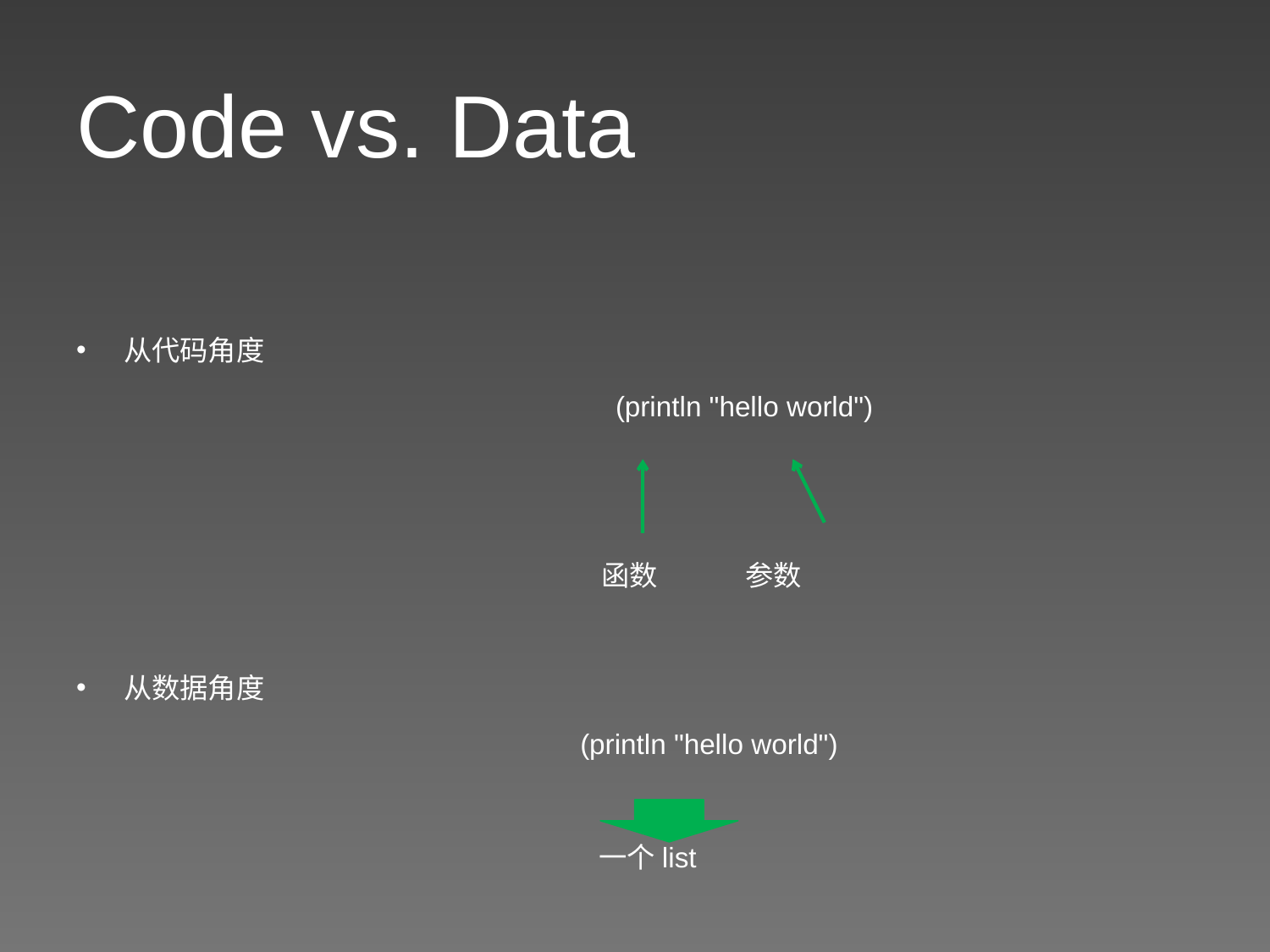

# Code vs. Data

从代码角度
                            (println "hello world")

                    函数              参数

从数据角度
                   (println "hello world")

   一个list